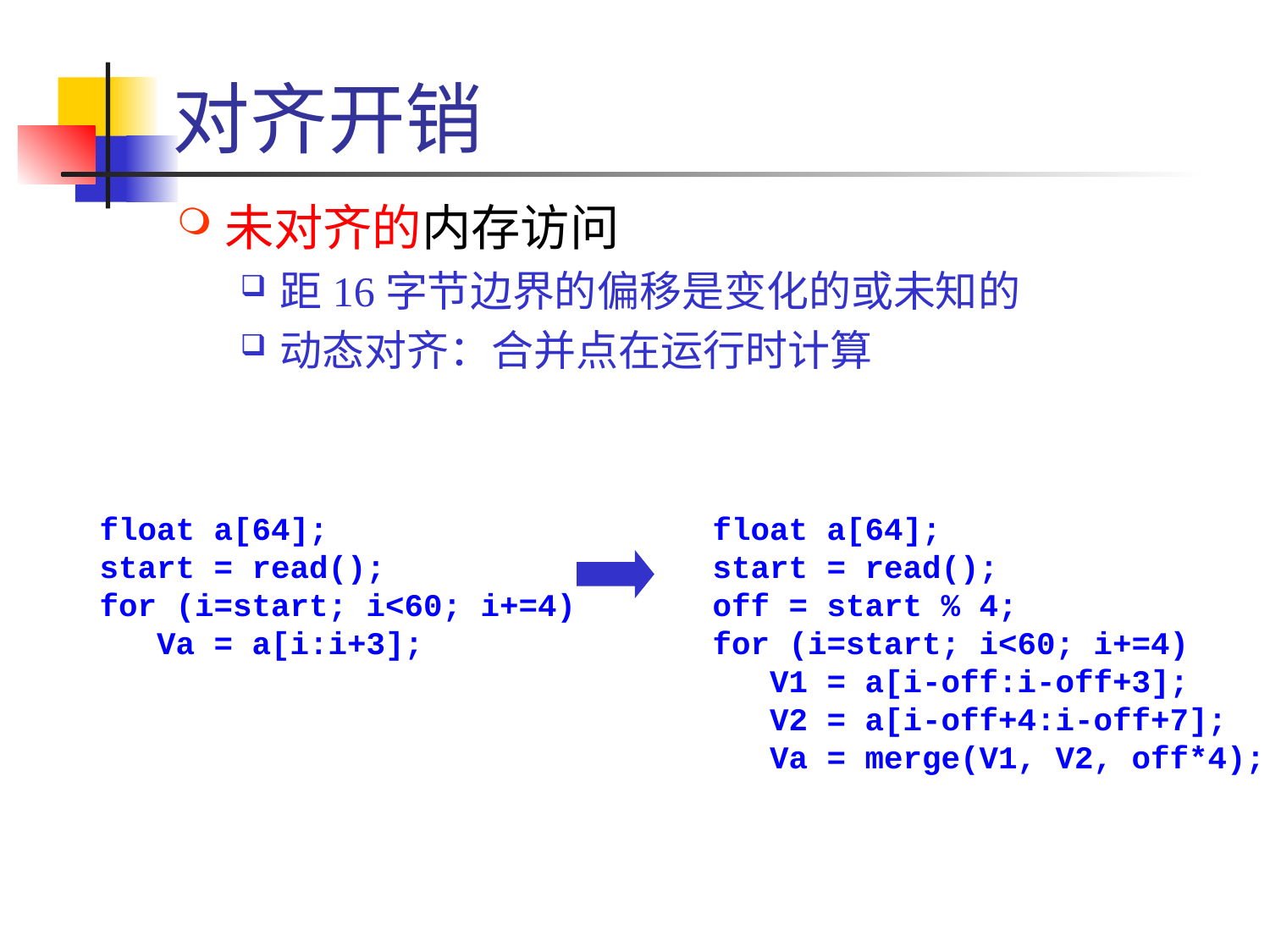

# 对齐开销
未对齐的内存访问
距16字节边界的偏移是变化的或未知的
动态对齐：合并点在运行时计算
float a[64];
start = read();
for (i=start; i<60; i+=4)
   Va = a[i:i+3];
float a[64];
start = read();
off = start % 4;
for (i=start; i<60; i+=4)
   V1 = a[i-off:i-off+3];
   V2 = a[i-off+4:i-off+7];
   Va = merge(V1, V2, off*4);